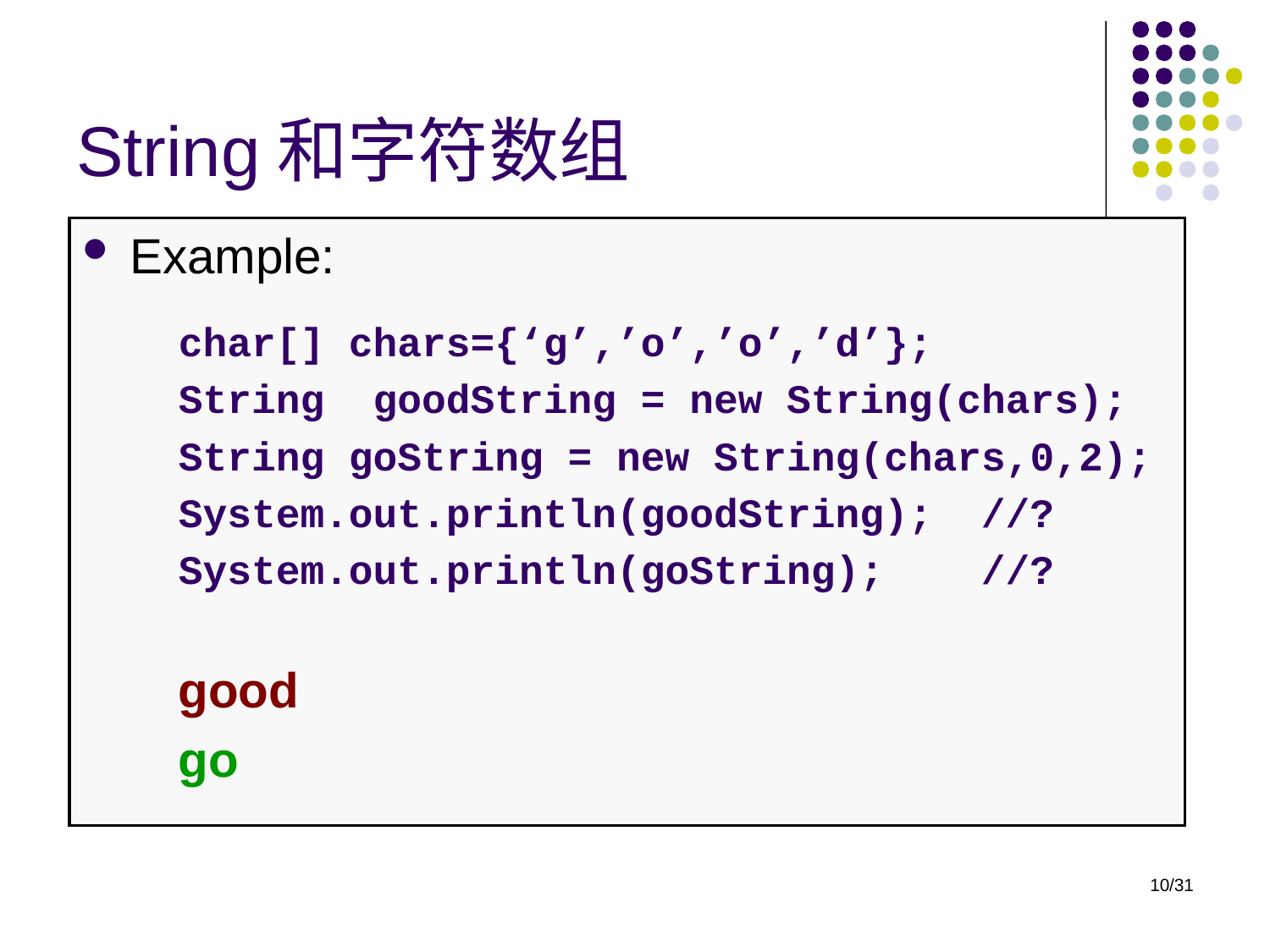

# String和字符数组
Example:

char[] chars={‘g’,’o’,’o’,’d’};
String  goodString = new String(chars);
String goString = new String(chars,0,2);
System.out.println(goodString);	//?
System.out.println(goString);	//?

good
go
10/31